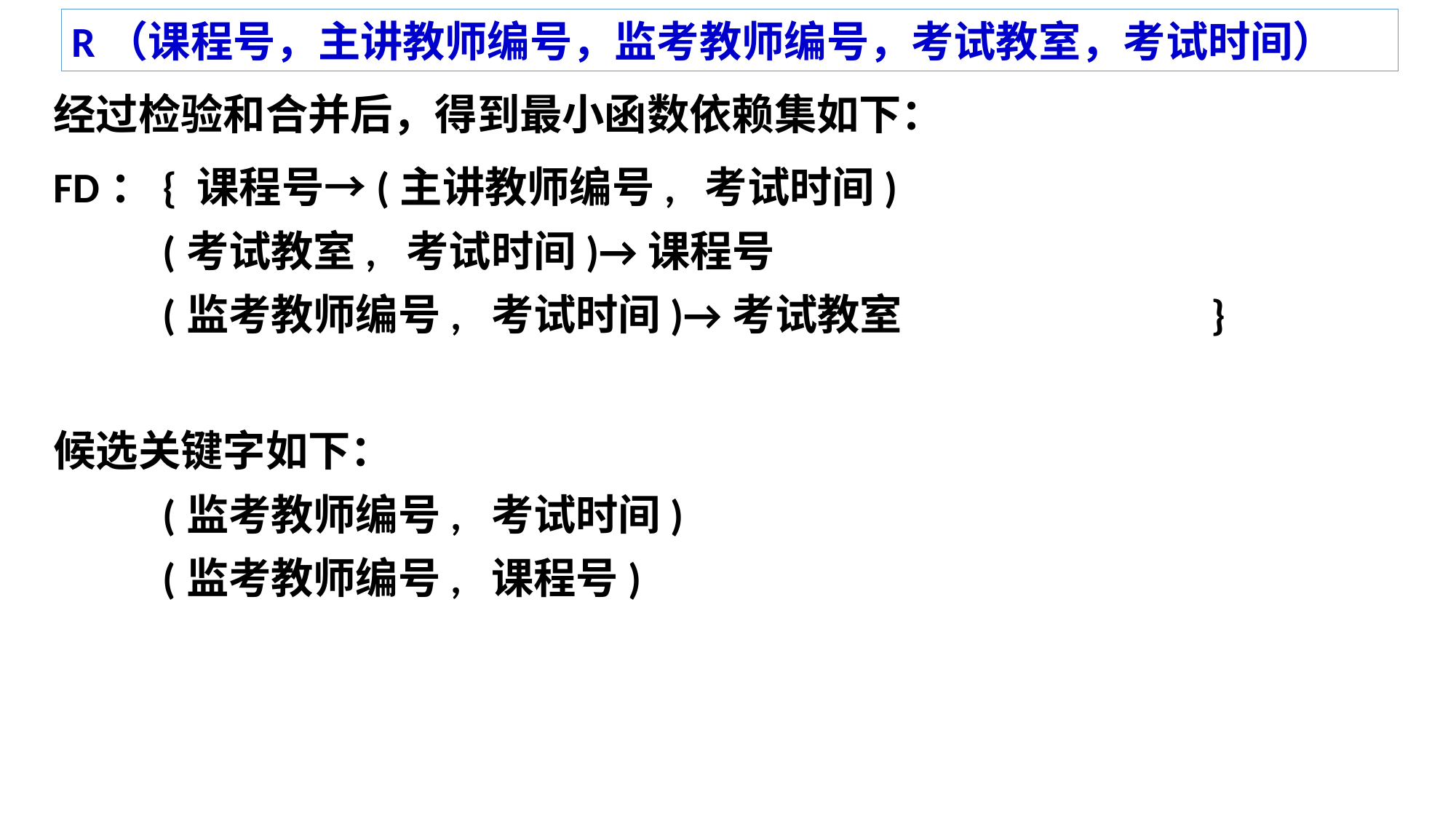

R（课程号，主讲教师编号，监考教师编号，考试教室，考试时间）
经过检验和合并后，得到最小函数依赖集如下：
FD：{ 课程号→(主讲教师编号,  考试时间)
(考试教室,  考试时间)→课程号
(监考教师编号,  考试时间)→考试教室                               }
候选关键字如下：
(监考教师编号,  考试时间)
(监考教师编号,  课程号)